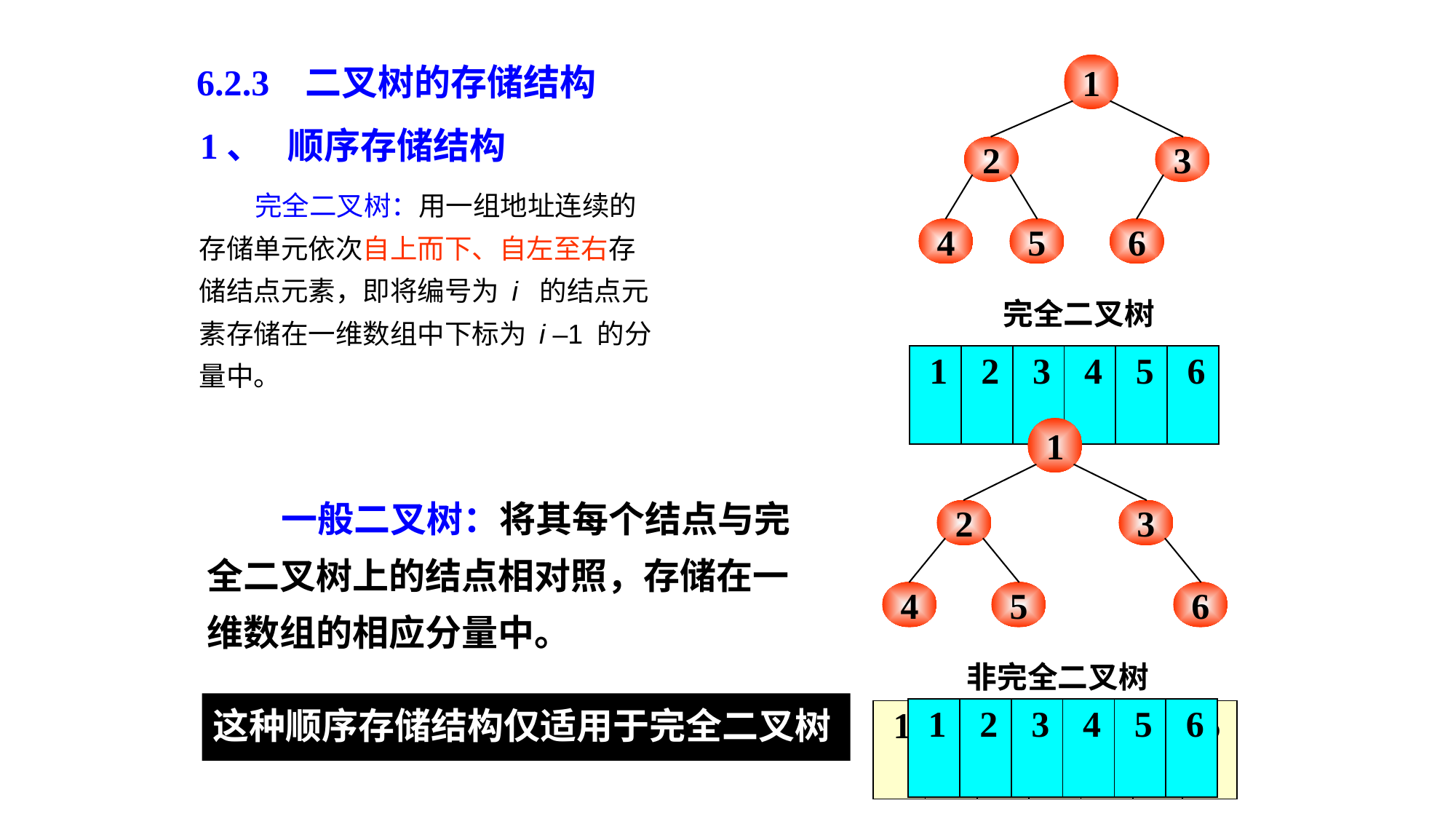

6.2.3   二叉树的存储结构
1
2
3
4
5
6
完全二叉树
1、   顺序存储结构
        完全二叉树：用一组地址连续的
存储单元依次自上而下、自左至右存
储结点元素，即将编号为 i  的结点元
素存储在一维数组中下标为 i –1 的分
量中。
| 1 | 2 | 3 | 4 | 5 | 6 |
| --- | --- | --- | --- | --- | --- |
1
2
3
4
5
6
非完全二叉树
        一般二叉树：将其每个结点与完
全二叉树上的结点相对照，存储在一
维数组的相应分量中。
这种顺序存储结构仅适用于完全二叉树

| 1 | 2 | 3 | 4 | 5 | 6 |
| --- | --- | --- | --- | --- | --- |
| 1 | 2 | 3 | 4 | 5 | 0 | 6 |
| --- | --- | --- | --- | --- | --- | --- |